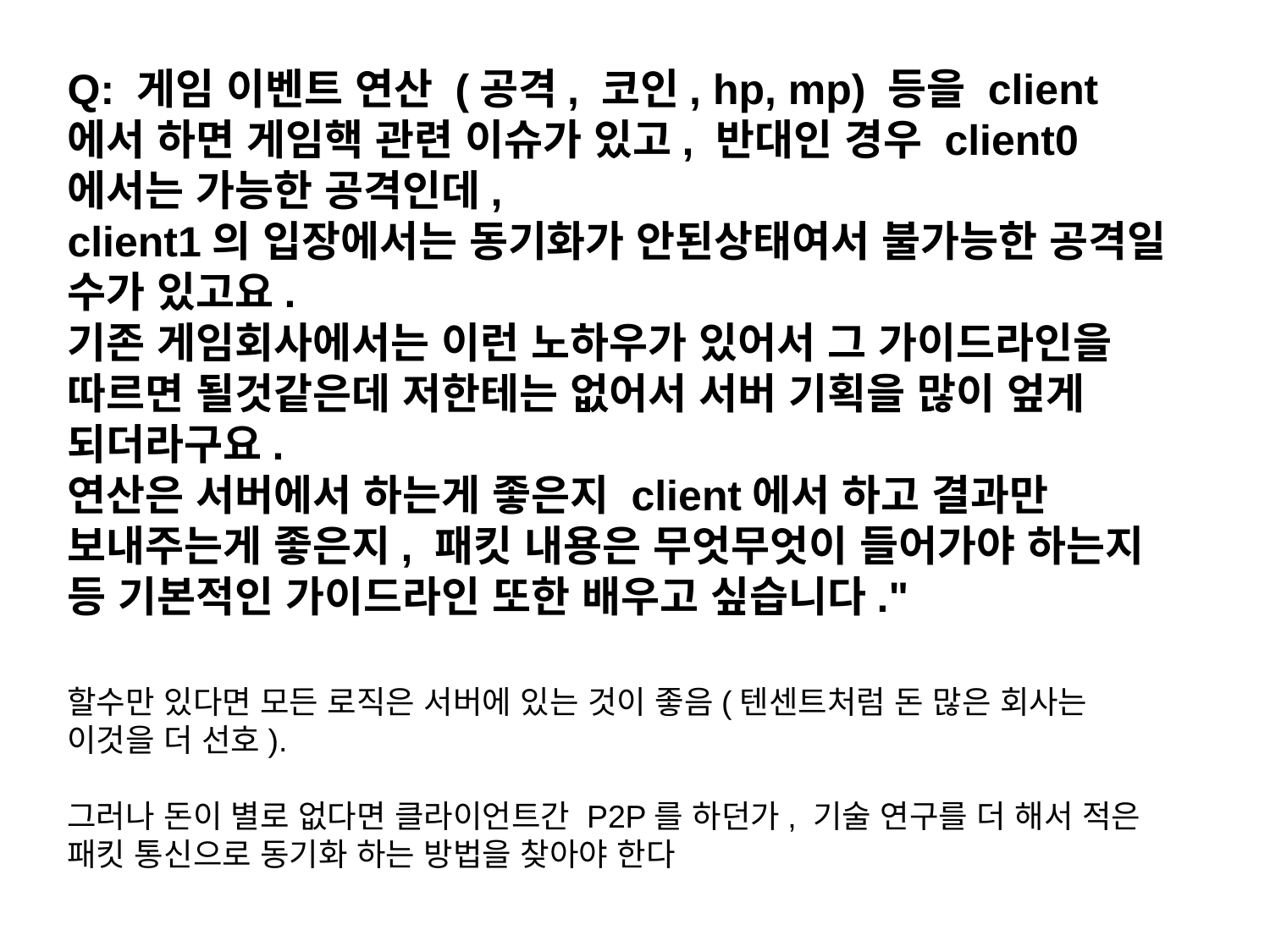

Q: 게임 이벤트 연산 (공격, 코인, hp, mp) 등을 client 에서 하면 게임핵 관련 이슈가 있고, 반대인 경우 client0에서는 가능한 공격인데,
client1의 입장에서는 동기화가 안된상태여서 불가능한 공격일 수가 있고요.
기존 게임회사에서는 이런 노하우가 있어서 그 가이드라인을 따르면 될것같은데 저한테는 없어서 서버 기획을 많이 엎게 되더라구요.
연산은 서버에서 하는게 좋은지 client에서 하고 결과만 보내주는게 좋은지, 패킷 내용은 무엇무엇이 들어가야 하는지 등 기본적인 가이드라인 또한 배우고 싶습니다."
할수만 있다면 모든 로직은 서버에 있는 것이 좋음(텐센트처럼 돈 많은 회사는 이것을 더 선호).
그러나 돈이 별로 없다면 클라이언트간 P2P를 하던가, 기술 연구를 더 해서 적은 패킷 통신으로 동기화 하는 방법을 찾아야 한다